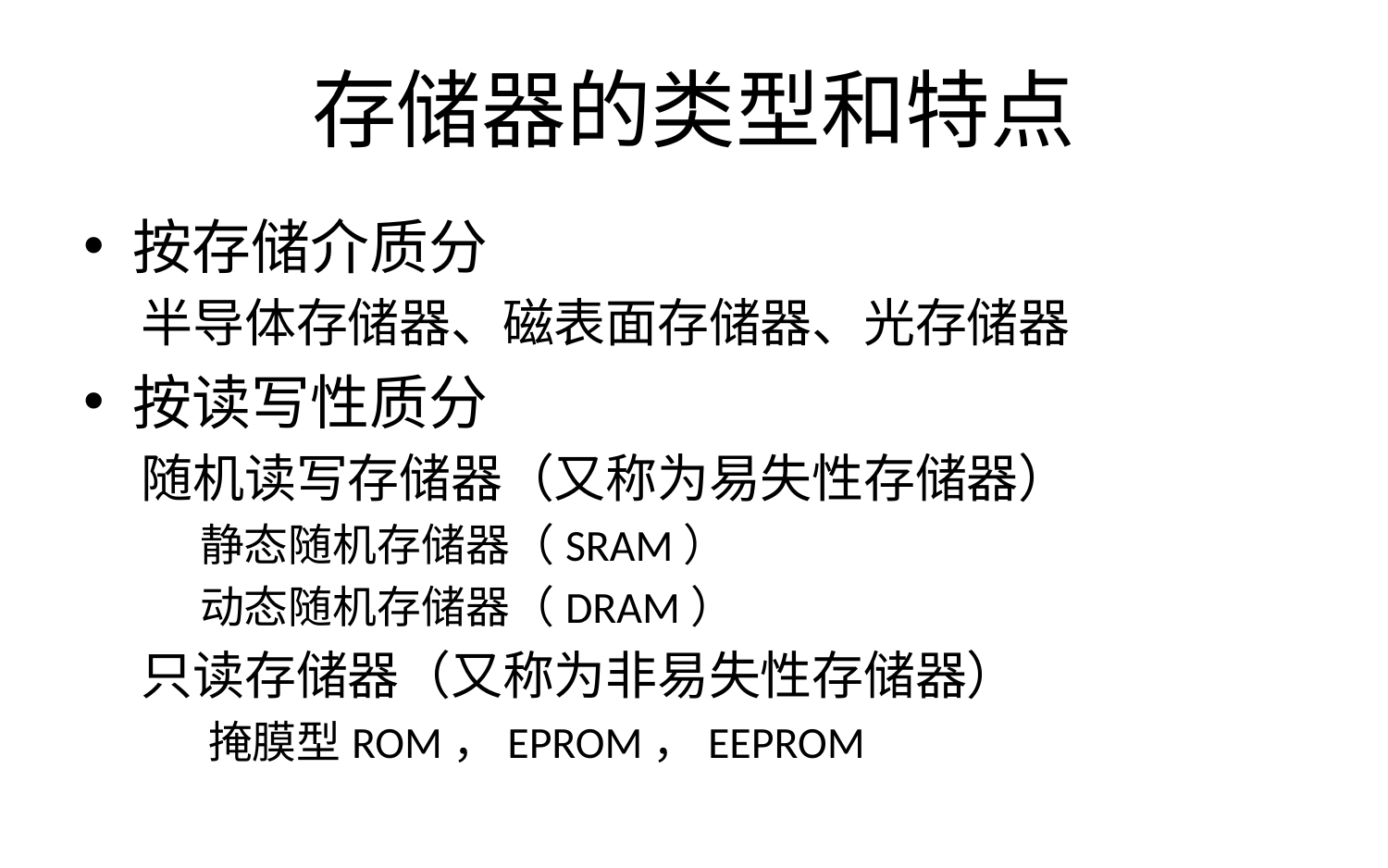

# 存储器的类型和特点
按存储介质分
半导体存储器、磁表面存储器、光存储器
按读写性质分
随机读写存储器（又称为易失性存储器）
静态随机存储器（SRAM）
动态随机存储器（DRAM）
只读存储器（又称为非易失性存储器）
掩膜型ROM，EPROM，EEPROM